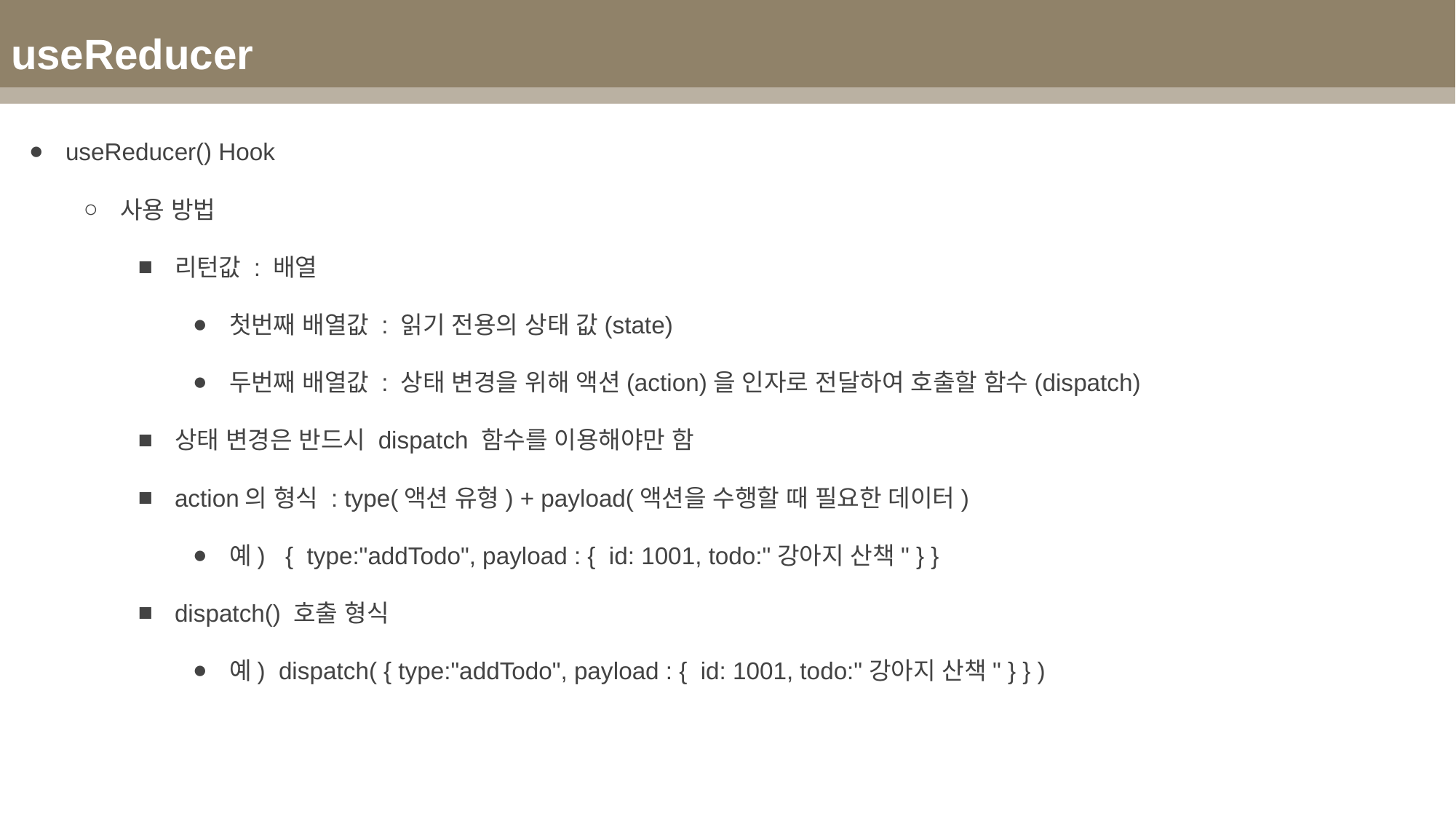

useReducer
useReducer() Hook
사용 방법
리턴값 : 배열
첫번째 배열값 : 읽기 전용의 상태 값(state)
두번째 배열값 : 상태 변경을 위해 액션(action)을 인자로 전달하여 호출할 함수(dispatch)
상태 변경은 반드시 dispatch 함수를 이용해야만 함
action의 형식 : type(액션 유형) + payload(액션을 수행할 때 필요한 데이터)
예)   {  type:"addTodo", payload : {  id: 1001, todo:"강아지 산책" } }
dispatch() 호출 형식
예)  dispatch( { type:"addTodo", payload : {  id: 1001, todo:"강아지 산책" } } )